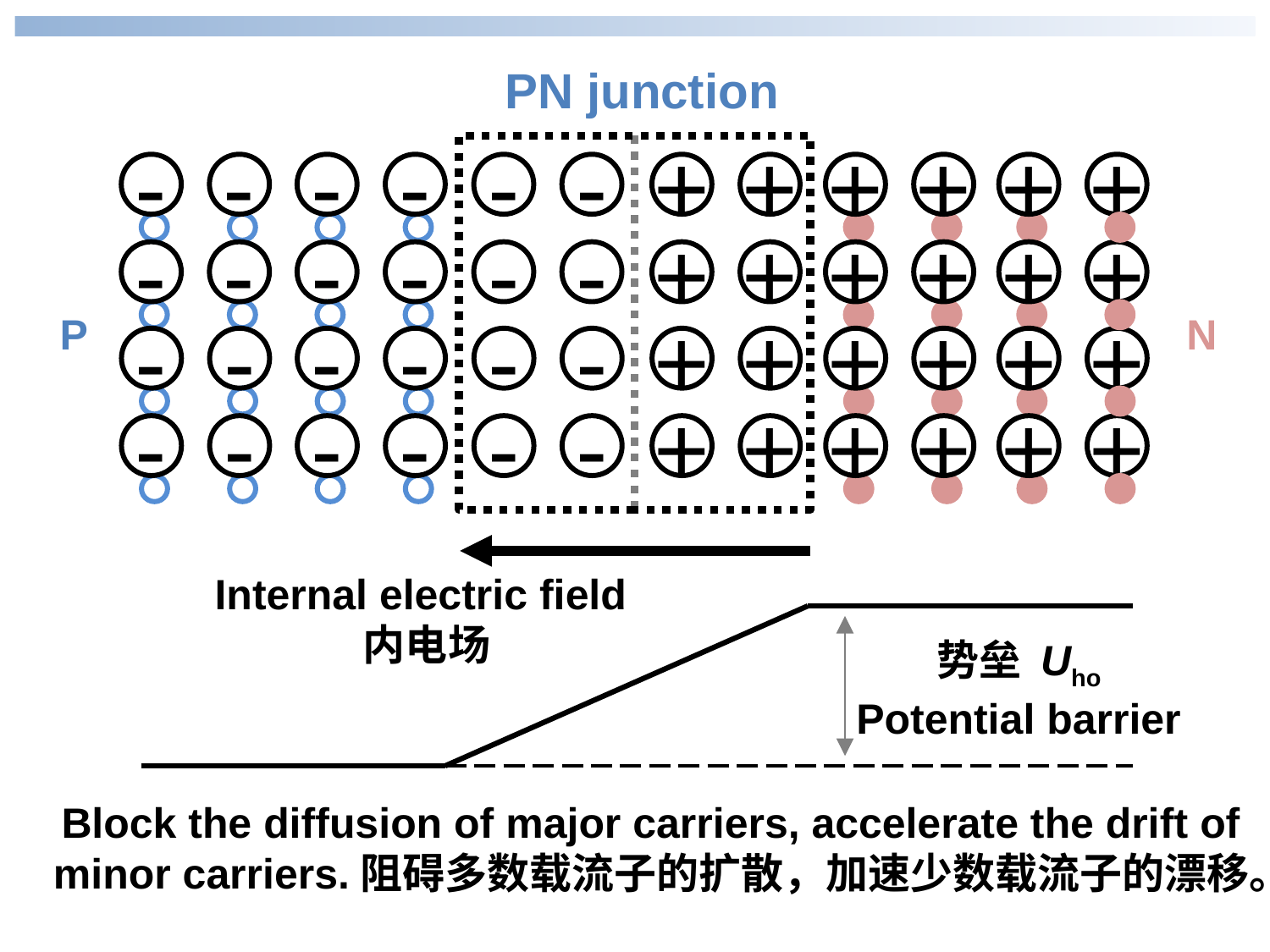

PN junction

-
-
-
-
-
-
-
-
-
-
-
-
-
-
-
-
-
-
-
-
-
-
-
-
+
+
+
+
+
+
+
+
+
+
+
+
+
+
+
+
+
+
+
+
+
+
+
+

P
N

Internal electric field
内电场
势垒 Uho
Potential barrier
Block the diffusion of major carriers, accelerate the drift of minor carriers.阻碍多数载流子的扩散，加速少数载流子的漂移。